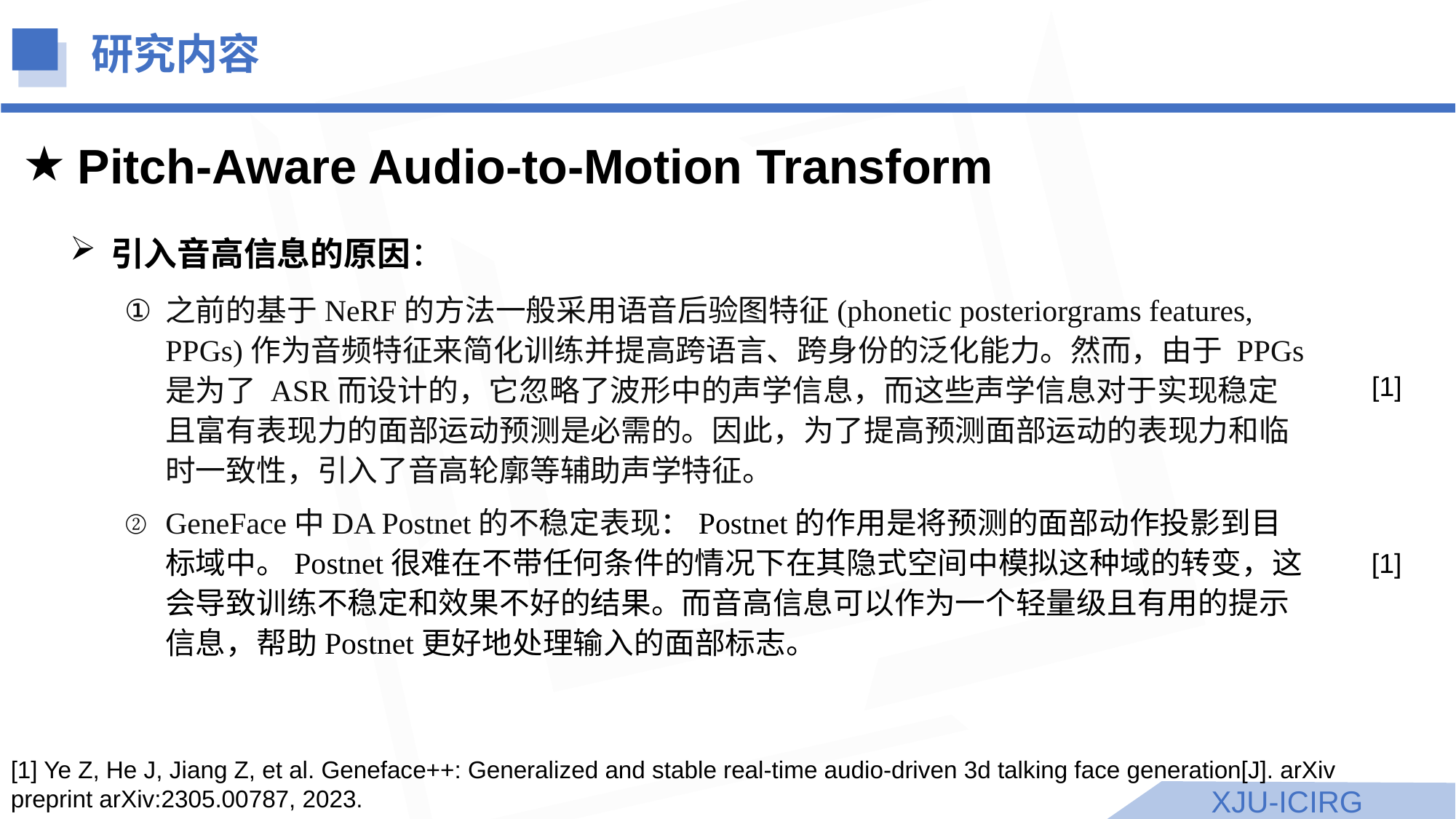

研究内容

Pitch-Aware Audio-to-Motion Transform
引入音高信息的原因：
之前的基于NeRF的方法一般采用语音后验图特征(phonetic posteriorgrams features, PPGs)作为音频特征来简化训练并提高跨语言、跨身份的泛化能力。然而，由于 PPGs 是为了 ASR而设计的，它忽略了波形中的声学信息，而这些声学信息对于实现稳定且富有表现力的面部运动预测是必需的。因此，为了提高预测面部运动的表现力和临时一致性，引入了音高轮廓等辅助声学特征。
GeneFace中DA Postnet的不稳定表现：Postnet的作用是将预测的面部动作投影到目标域中。Postnet很难在不带任何条件的情况下在其隐式空间中模拟这种域的转变，这会导致训练不稳定和效果不好的结果。而音高信息可以作为一个轻量级且有用的提示信息，帮助Postnet更好地处理输入的面部标志。
[1]
[1]
[1] Ye Z, He J, Jiang Z, et al. Geneface++: Generalized and stable real-time audio-driven 3d talking face generation[J]. arXiv preprint arXiv:2305.00787, 2023.
XJU-ICIRG